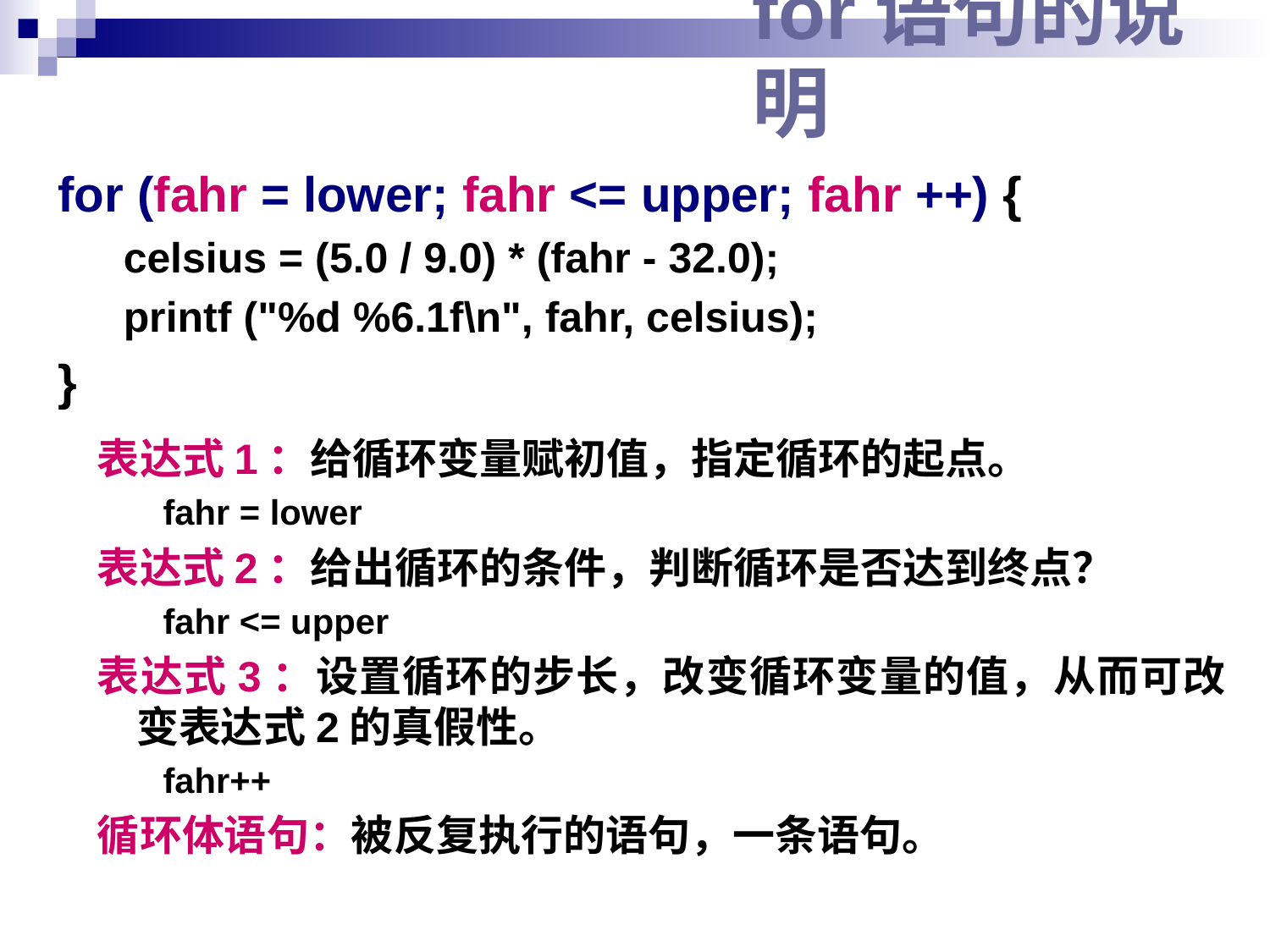

# for语句的说明
for (fahr = lower; fahr <= upper; fahr ++) {
celsius = (5.0 / 9.0) * (fahr - 32.0);
printf ("%d %6.1f\n", fahr, celsius);
}
表达式1：给循环变量赋初值，指定循环的起点。
fahr = lower
表达式2：给出循环的条件，判断循环是否达到终点？
fahr <= upper
表达式3：设置循环的步长，改变循环变量的值，从而可改变表达式2的真假性。
fahr++
循环体语句：被反复执行的语句，一条语句。